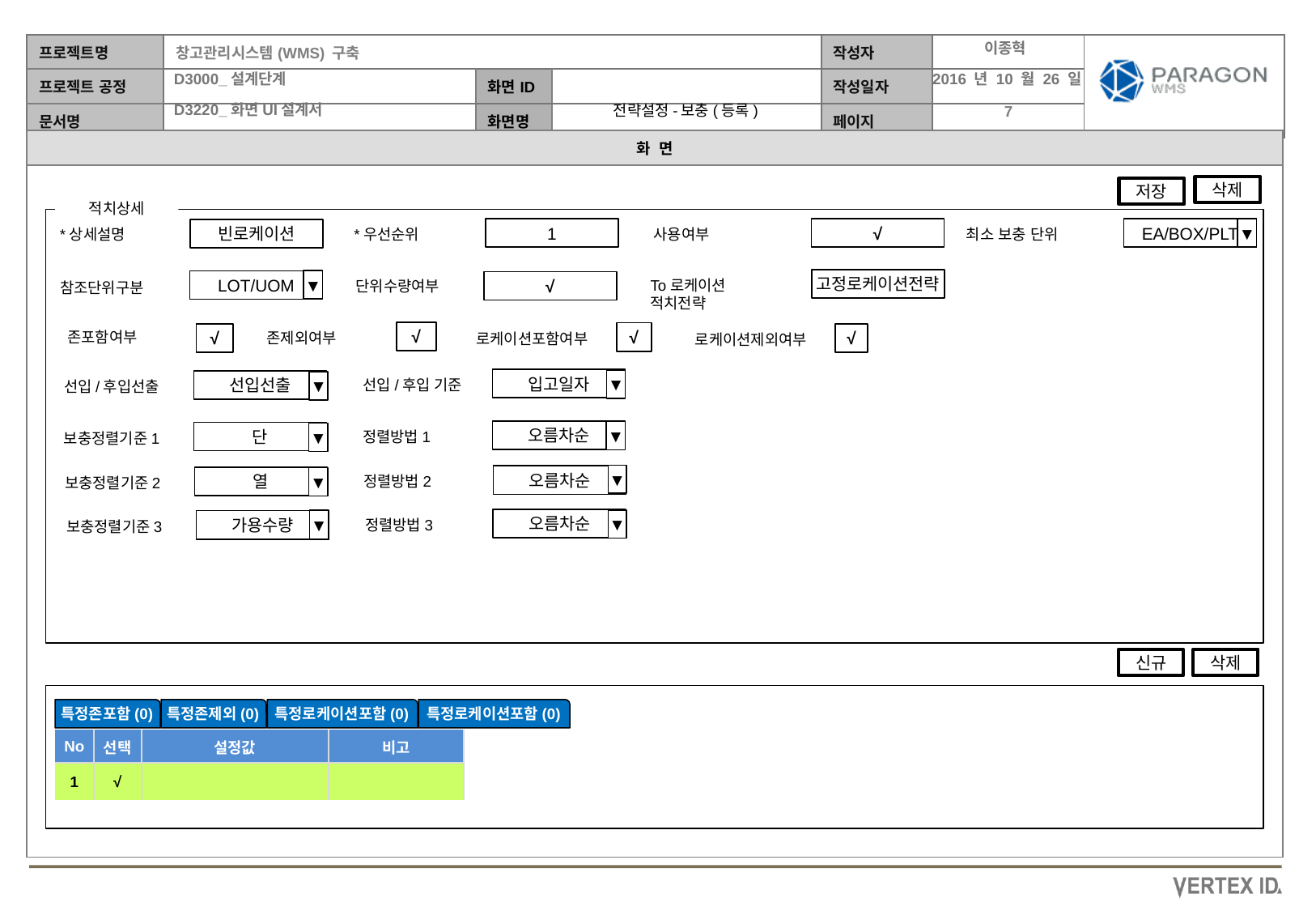

이종혁
2016 년 10 월 26 일
전략설정-보충(등록)
삭제
저장
적치상세

*우선순위
1
사용여부
√
최소 보충 단위
EA/BOX/PLT
▼
*상세설명
빈로케이션
고정로케이션전략
To로케이션 적치전략
단위수량여부
▼
LOT/UOM
√
참조단위구분
존포함여부
√
존제외여부
√
로케이션포함여부
√
√
로케이션제외여부
입고일자
선입/후입 기준
▼
선입선출
선입/후입선출
▼
오름차순
정렬방법1
▼
단
보충정렬기준1
▼
▼
오름차순
정렬방법2
열
보충정렬기준2
▼
오름차순
정렬방법3
▼
▼
가용수량
보충정렬기준3
신규
삭제

특정존포함(0)
특정존제외(0)
특정로케이션포함(0)
특정로케이션포함(0)
| No | 선택 | 설정값 | 비고 |
| --- | --- | --- | --- |
| 1 | √ |  |  |